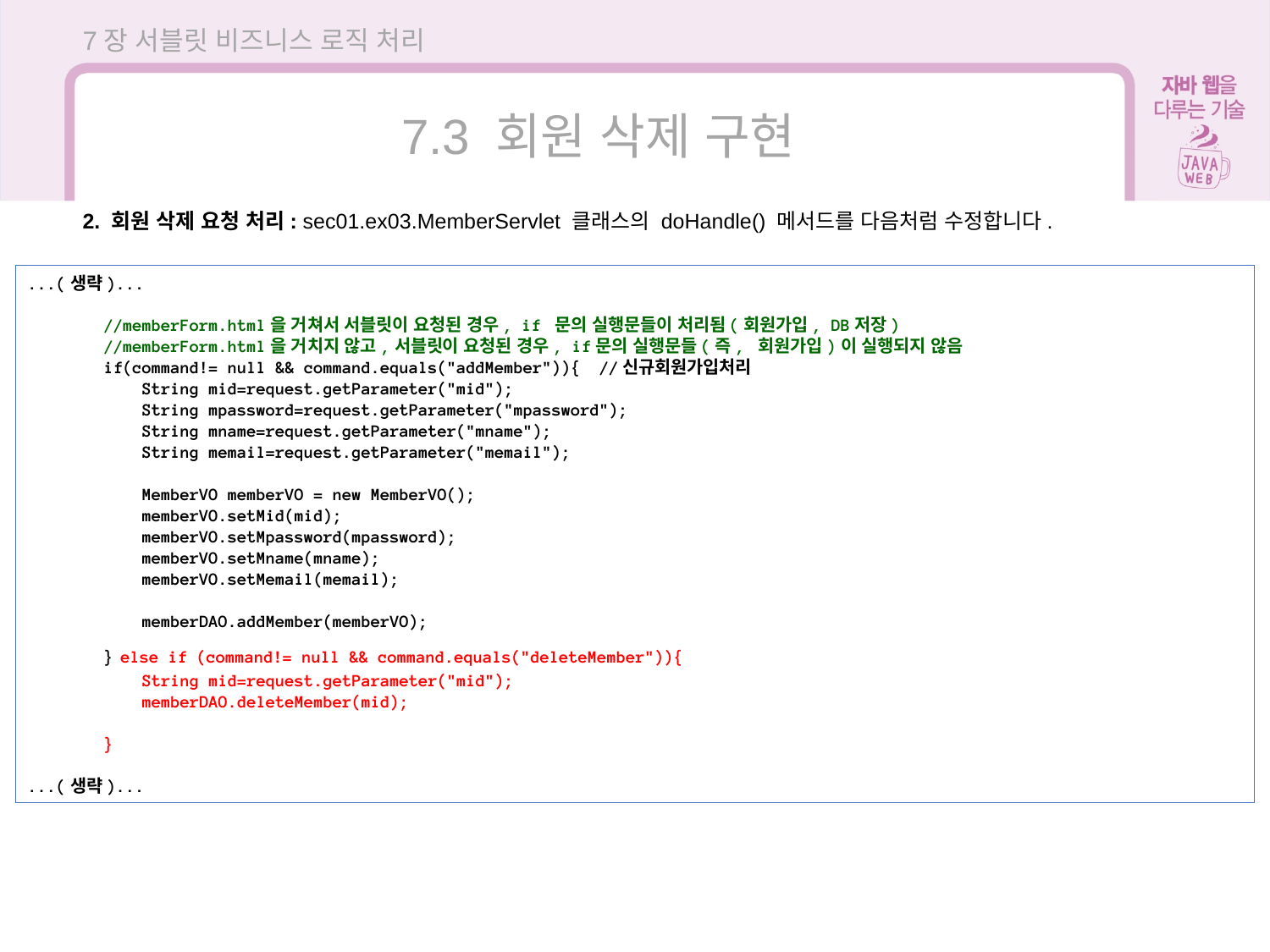

7장 서블릿 비즈니스 로직 처리
7.3 회원 삭제 구현
2. 회원 삭제 요청 처리: sec01.ex03.MemberServlet 클래스의 doHandle() 메서드를 다음처럼 수정합니다.
...(생략)...

        //memberForm.html을 거쳐서 서블릿이 요청된 경우, if 문의 실행문들이 처리됨(회원가입, DB저장)
        //memberForm.html을 거치지 않고,서블릿이 요청된 경우, if문의 실행문들(즉, 회원가입)이 실행되지 않음
        if(command!= null && command.equals("addMember")){  //신규회원가입처리
            String mid=request.getParameter("mid");
            String mpassword=request.getParameter("mpassword");
            String mname=request.getParameter("mname");
            String memail=request.getParameter("memail");

            MemberVO memberVO = new MemberVO();
            memberVO.setMid(mid);
            memberVO.setMpassword(mpassword);
            memberVO.setMname(mname);
            memberVO.setMemail(memail);

            memberDAO.addMember(memberVO);
        } else if (command!= null && command.equals("deleteMember")){
            String mid=request.getParameter("mid");
            memberDAO.deleteMember(mid);

        }

...(생략)...